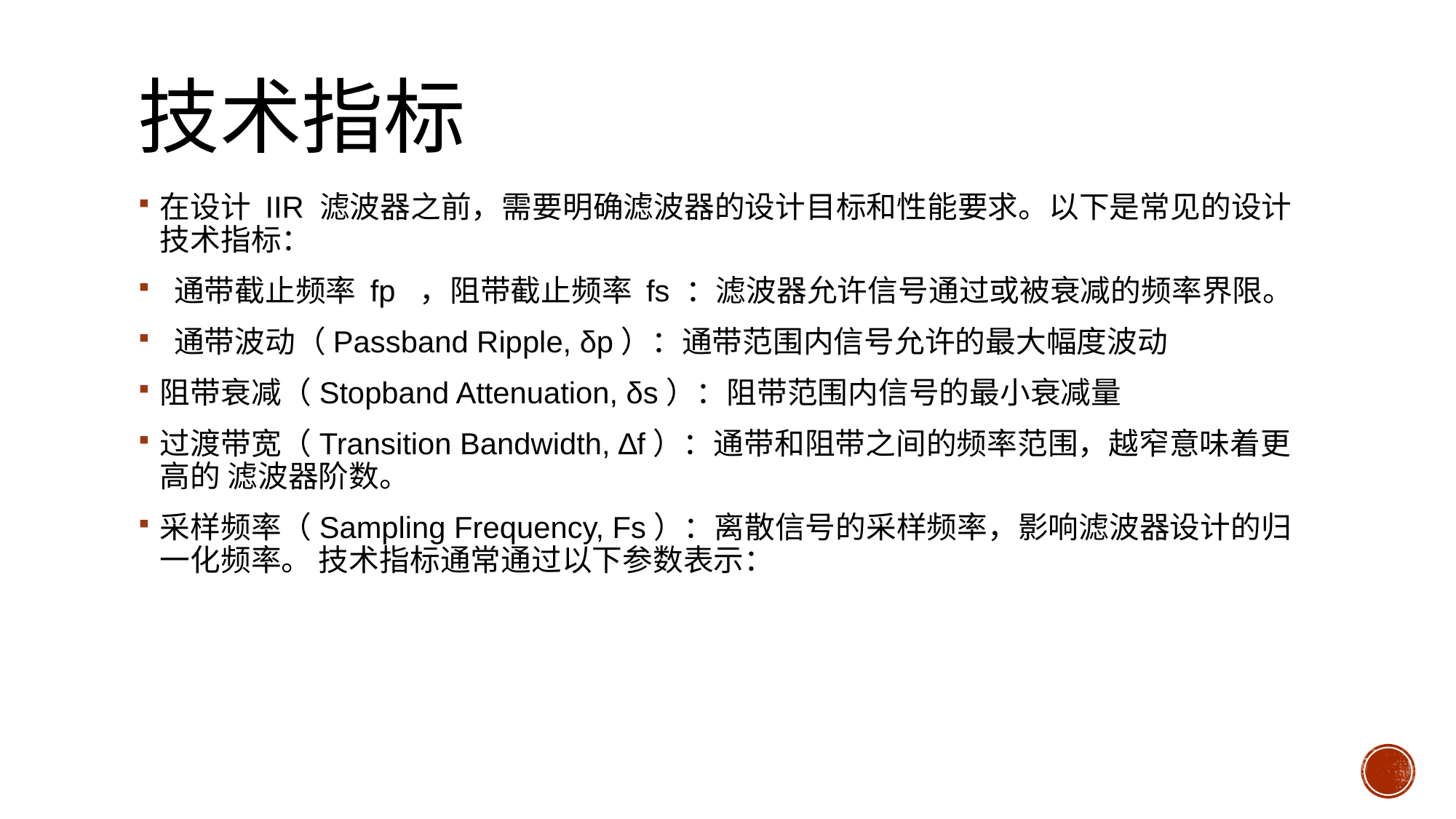

# 技术指标
在设计 IIR 滤波器之前，需要明确滤波器的设计目标和性能要求。以下是常见的设计技术指标：
 通带截止频率 fp  ，阻带截止频率 fs ：滤波器允许信号通过或被衰减的频率界限。
 通带波动（Passband Ripple, δp）：通带范围内信号允许的最大幅度波动
阻带衰减（Stopband Attenuation, δs）：阻带范围内信号的最小衰减量
过渡带宽（Transition Bandwidth, ∆f）：通带和阻带之间的频率范围，越窄意味着更高的 滤波器阶数。
采样频率（Sampling Frequency, Fs）：离散信号的采样频率，影响滤波器设计的归一化频率。 技术指标通常通过以下参数表示：